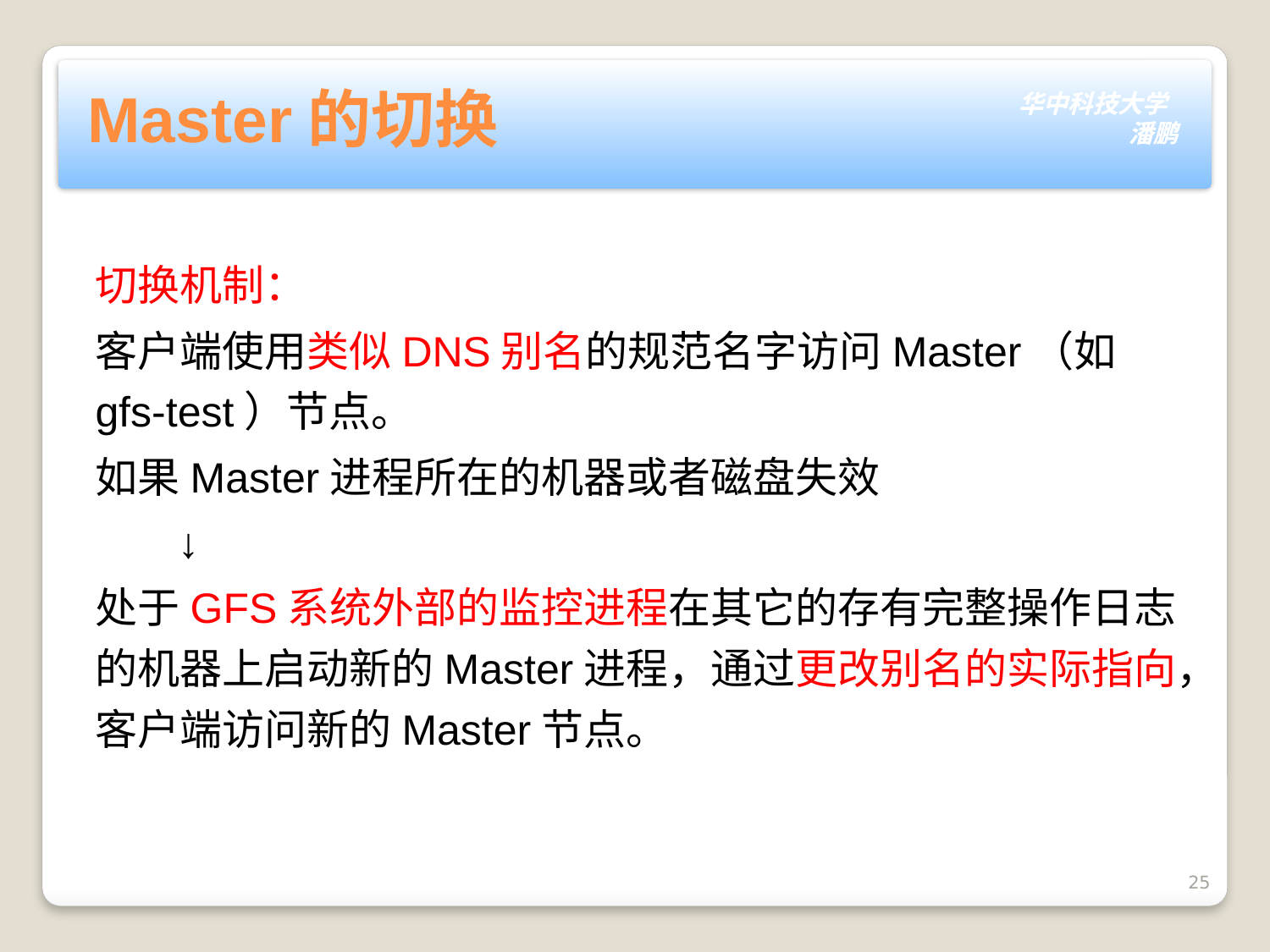

# Master的切换
切换机制：
客户端使用类似DNS别名的规范名字访问Master（如gfs-test）节点。
如果Master进程所在的机器或者磁盘失效
       ↓
处于GFS系统外部的监控进程在其它的存有完整操作日志的机器上启动新的Master进程，通过更改别名的实际指向，客户端访问新的Master节点。
25